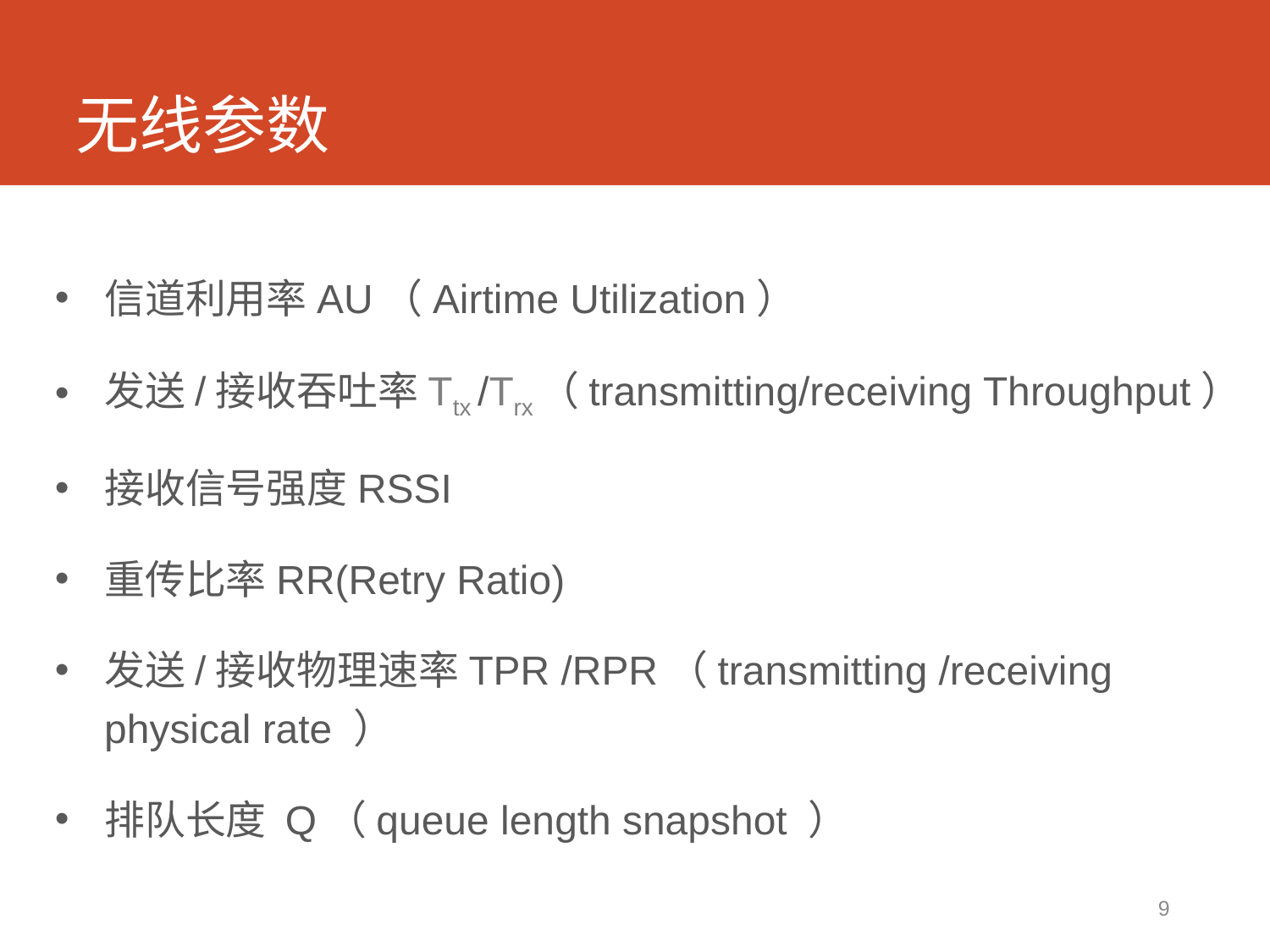

# 无线参数
信道利用率AU（Airtime Utilization）
发送/接收吞吐率Ttx /Trx（transmitting/receiving Throughput）
接收信号强度RSSI
重传比率RR(Retry Ratio)
发送/接收物理速率TPR /RPR（transmitting /receiving physical rate ）
排队长度 Q（queue length snapshot ）

9